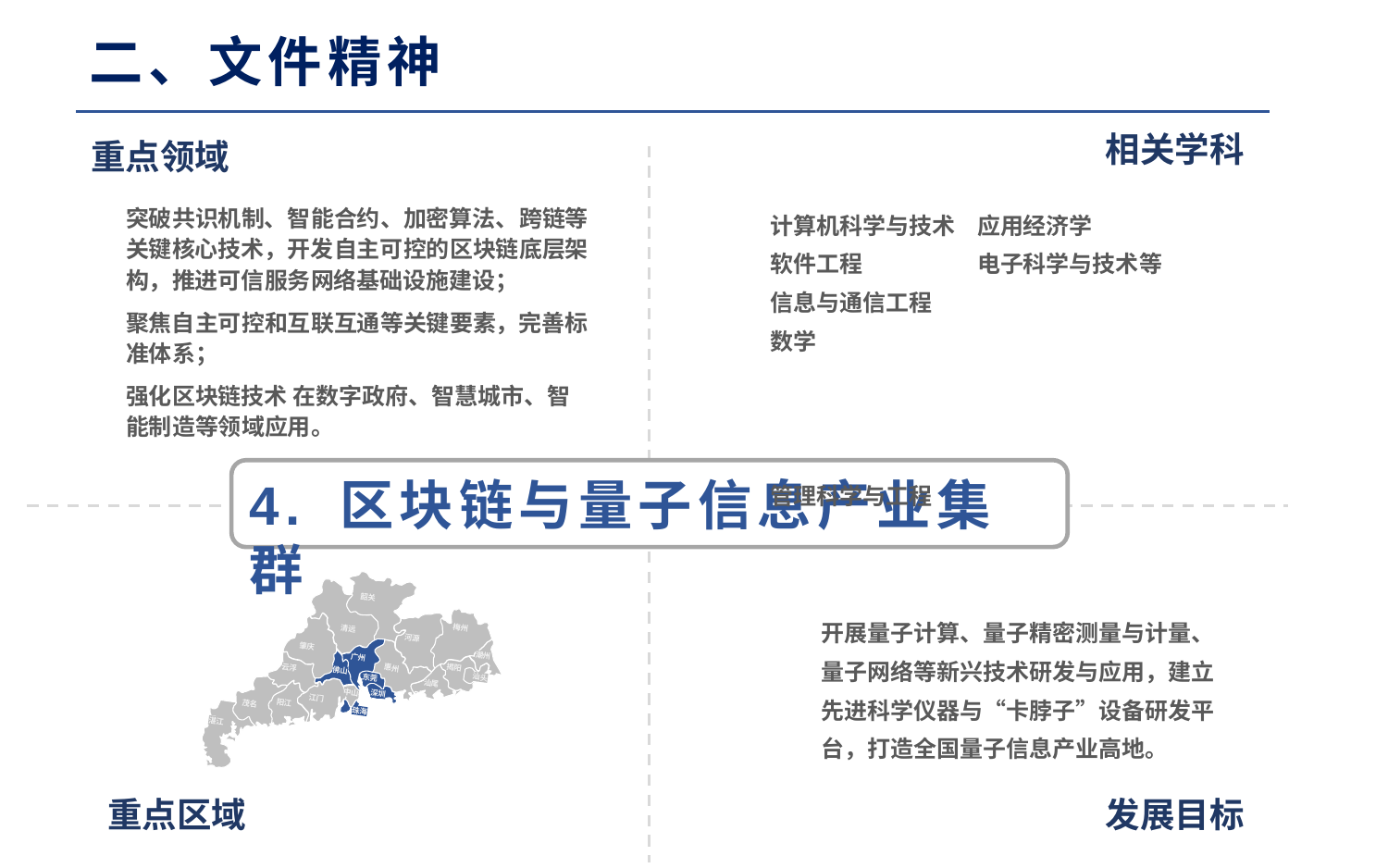

二、文件精神
相关学科
重点领域
计算机科学与技术
软件工程
信息与通信工程
数学

管理科学与工程
应用经济学
电子科学与技术等
突破共识机制、智能合约、加密算法、跨链等关键核心技术，开发自主可控的区块链底层架构，推进可信服务网络基础设施建设；
聚焦自主可控和互联互通等关键要素，完善标准体系；
强化区块链技术 在数字政府、智慧城市、智能制造等领域应用。
4. 区块链与量子信息产业集群

韶关

梅州

清远
河源
潮州

肇庆
揭阳
广州

汕头
惠州

汕尾
佛山
东莞
云浮

深圳

中山

江门
珠海
阳江
茂名

湛江
开展量子计算、量子精密测量与计量、量子网络等新兴技术研发与应用，建立先进科学仪器与“卡脖子”设备研发平台，打造全国量子信息产业高地。
重点区域
发展目标